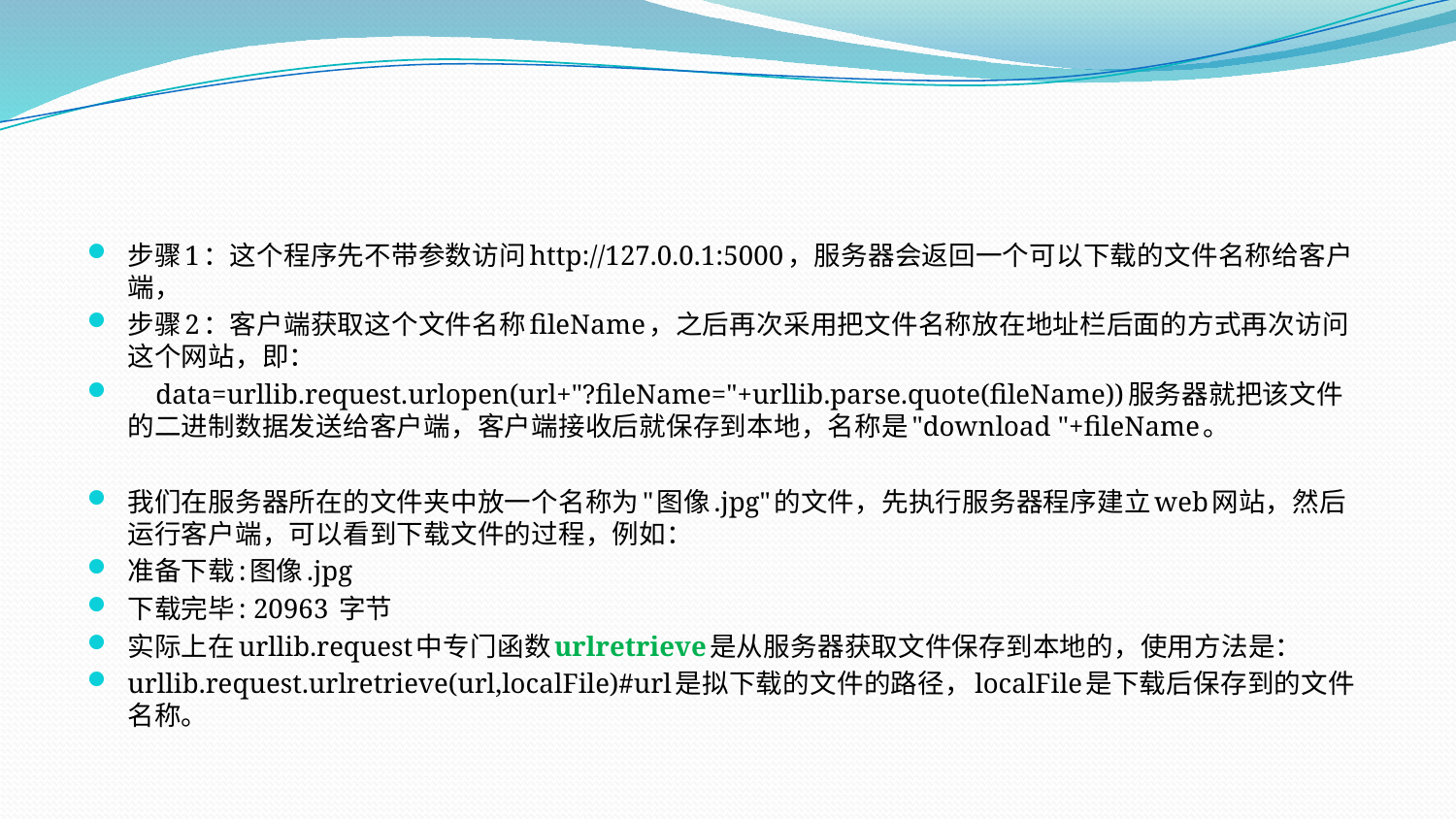

#
步骤1：这个程序先不带参数访问http://127.0.0.1:5000，服务器会返回一个可以下载的文件名称给客户端，
步骤2：客户端获取这个文件名称fileName，之后再次采用把文件名称放在地址栏后面的方式再次访问这个网站，即：
    data=urllib.request.urlopen(url+"?fileName="+urllib.parse.quote(fileName))服务器就把该文件的二进制数据发送给客户端，客户端接收后就保存到本地，名称是"download "+fileName。

我们在服务器所在的文件夹中放一个名称为"图像.jpg"的文件，先执行服务器程序建立web网站，然后运行客户端，可以看到下载文件的过程，例如：
准备下载:图像.jpg
下载完毕: 20963 字节
实际上在urllib.request中专门函数urlretrieve是从服务器获取文件保存到本地的，使用方法是：
urllib.request.urlretrieve(url,localFile)#url是拟下载的文件的路径，localFile是下载后保存到的文件名称。